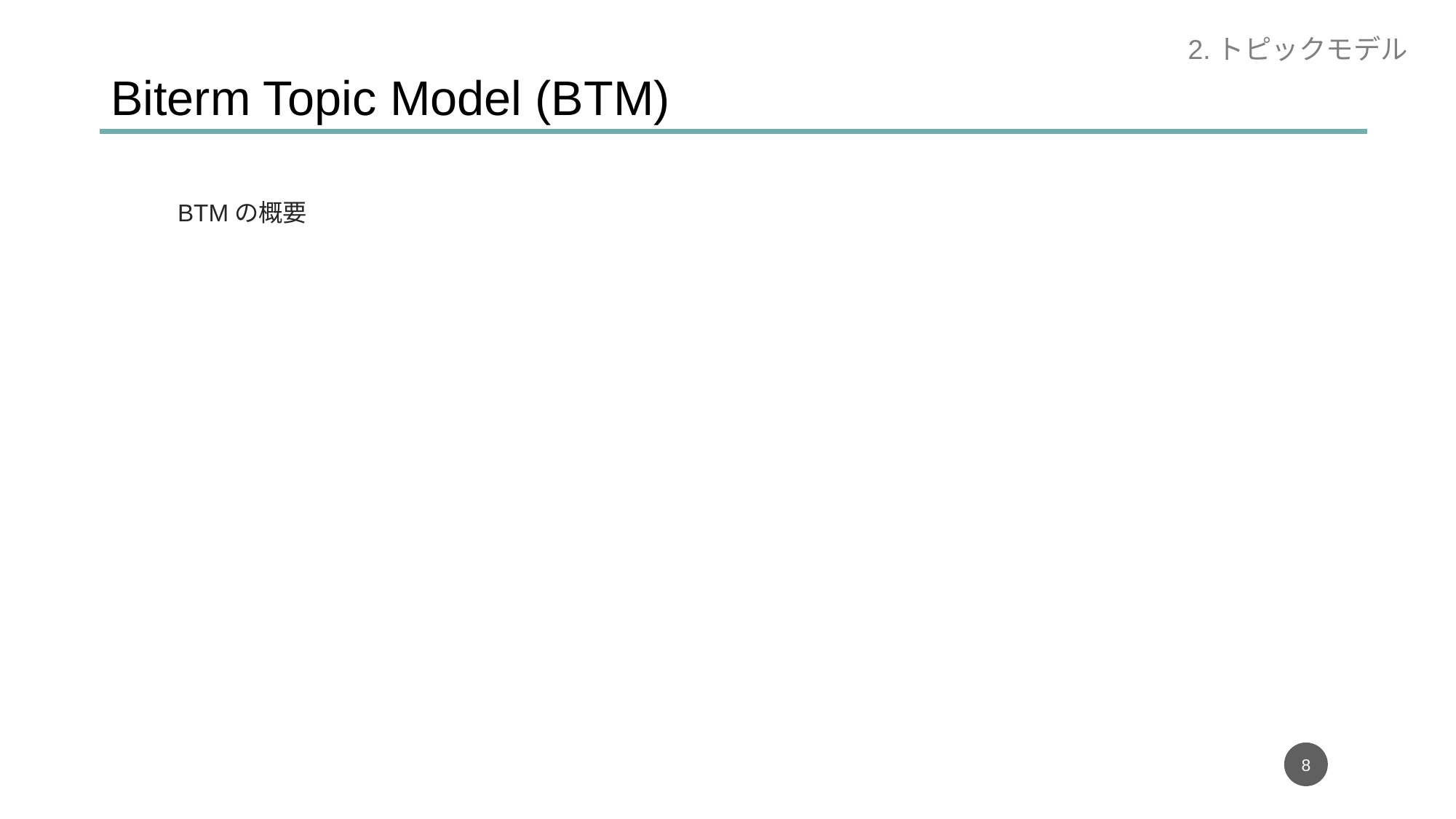

2.トピックモデル
Biterm Topic Model (BTM)
BTMの概要
8